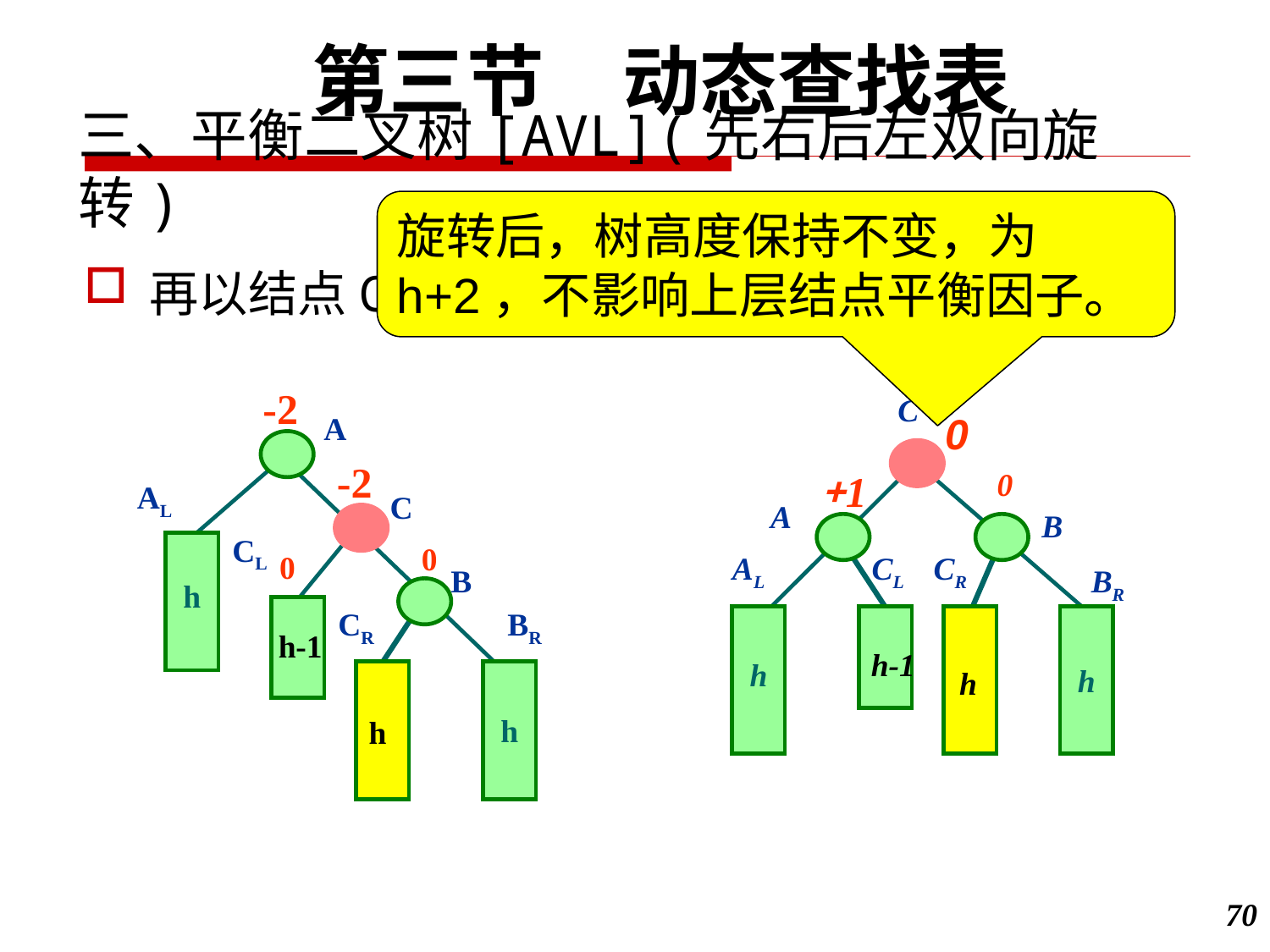

第三节　动态查找表
三、平衡二叉树[AVL](先右后左双向旋转)
旋转后，树高度保持不变，为h+2，不影响上层结点平衡因子。
再以结点C为旋转轴，作单向左旋
-2
A

-2

AL
C

CL
h
0
0

B

CR
BR

h-1

h
h
C
0

+1
0

A
B

AL
CL
CR

BR
h

h
h-1
h
70